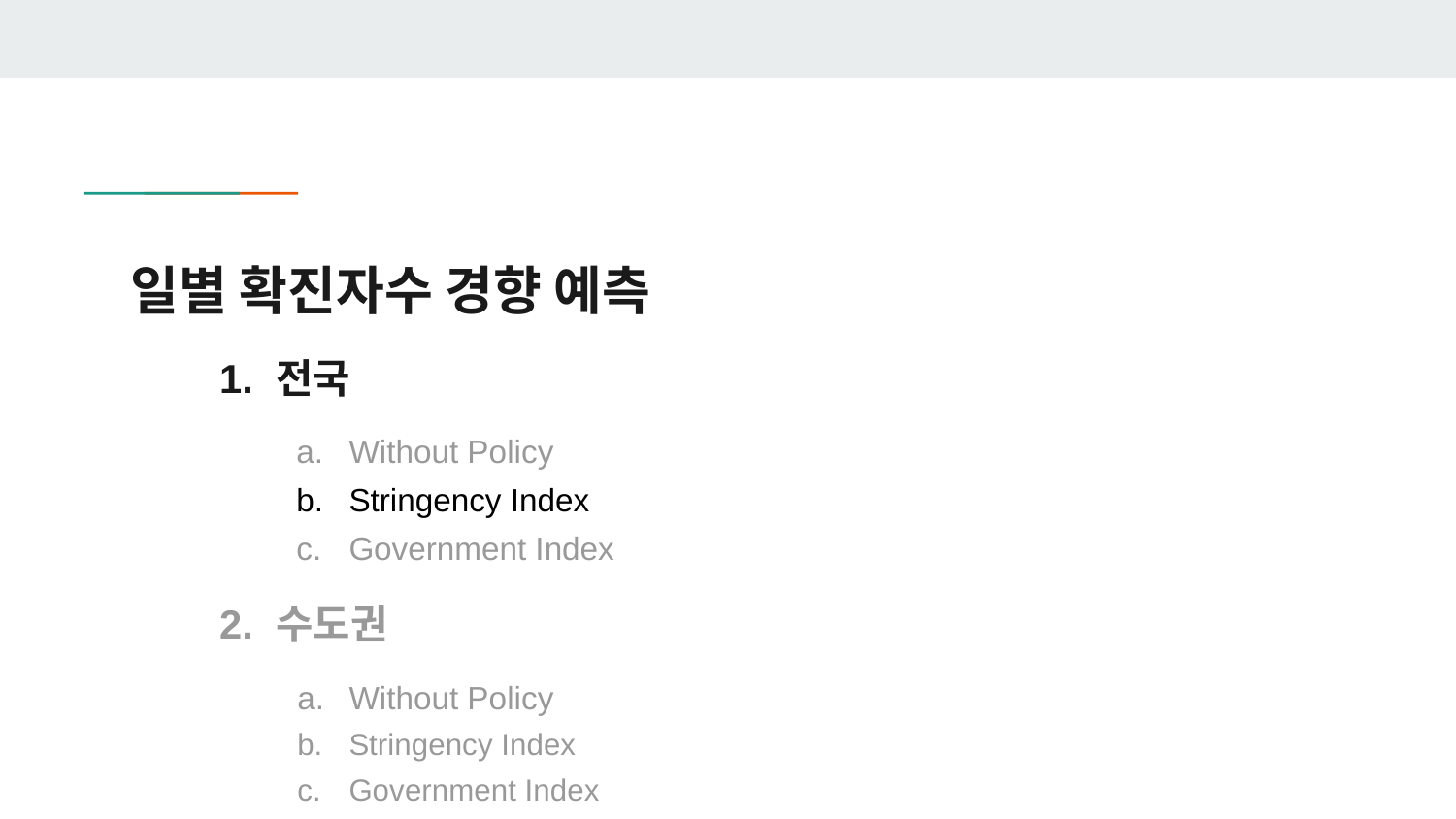

# 일별 확진자수 경향 예측
전국
Without Policy
Stringency Index
Government Index
수도권
Without Policy
Stringency Index
Government Index